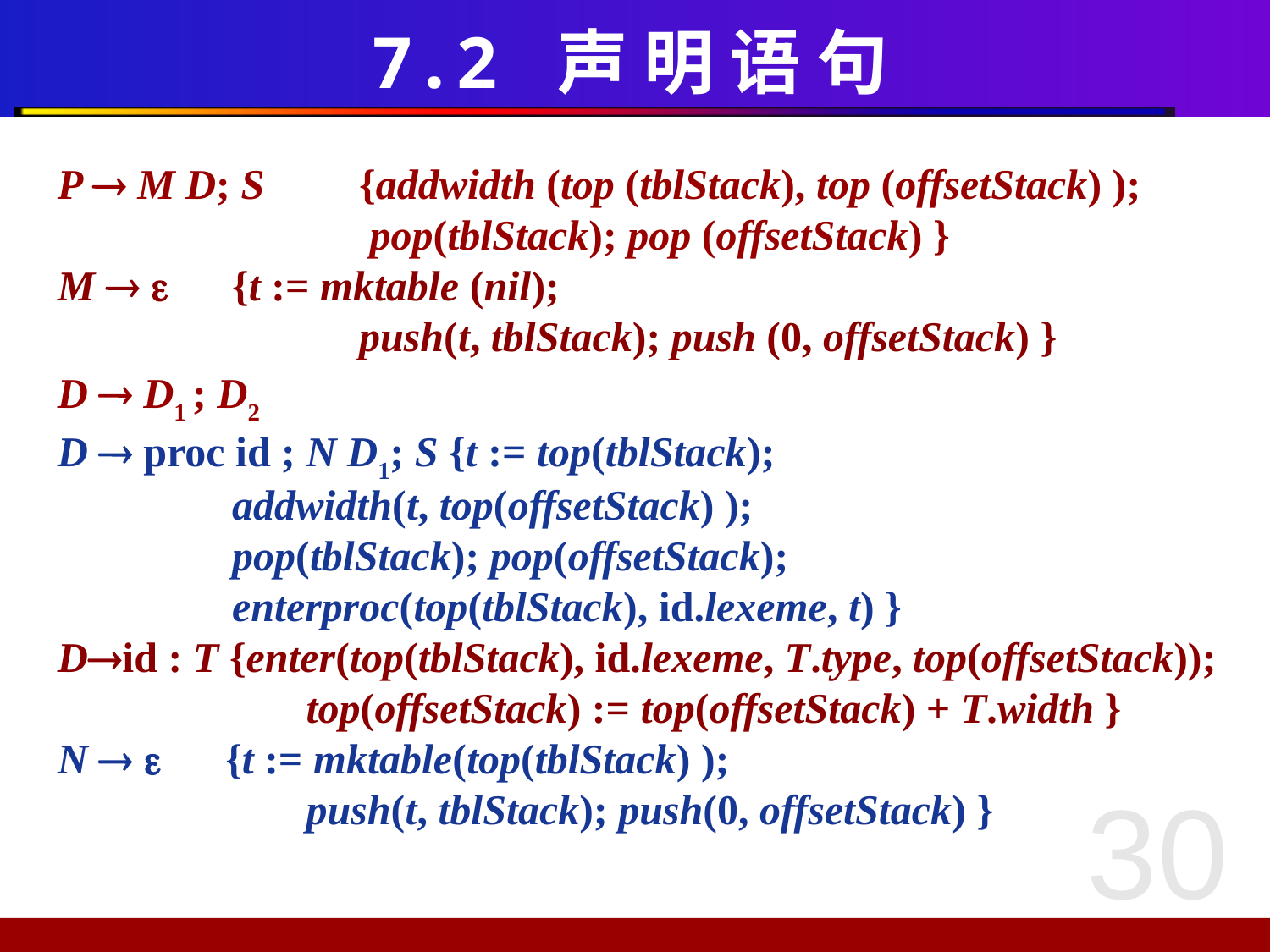

# 7.2 声 明 语 句
P → M D; S 	{addwidth (top (tblStack), top (offsetStack) );
			 pop(tblStack); pop (offsetStack) }
M → ε 	{t := mktable (nil);
			push(t, tblStack); push (0, offsetStack) }
D → D1 ; D2
D → proc id ; N D1; S {t := top(tblStack);
		addwidth(t, top(offsetStack) );
		pop(tblStack); pop(offsetStack);
		enterproc(top(tblStack), id.lexeme, t) }
D→id : T {enter(top(tblStack), id.lexeme, T.type, top(offsetStack));
		       top(offsetStack) := top(offsetStack) + T.width }
N → ε      {t := mktable(top(tblStack) );
		       push(t, tblStack); push(0, offsetStack) }
30